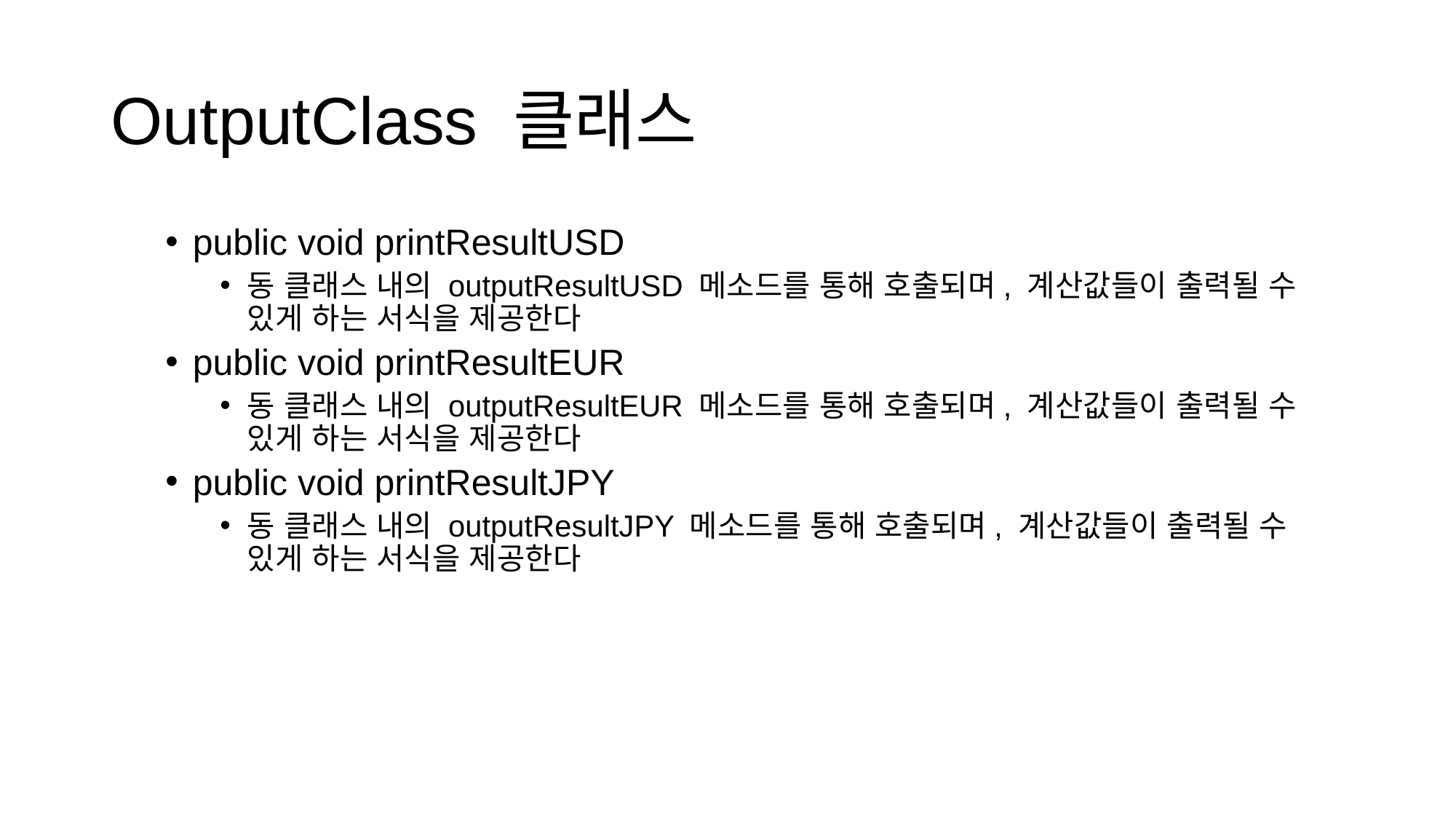

# OutputClass 클래스
public void printResultUSD
동 클래스 내의 outputResultUSD 메소드를 통해 호출되며, 계산값들이 출력될 수 있게 하는 서식을 제공한다
public void printResultEUR
동 클래스 내의 outputResultEUR 메소드를 통해 호출되며, 계산값들이 출력될 수 있게 하는 서식을 제공한다
public void printResultJPY
동 클래스 내의 outputResultJPY 메소드를 통해 호출되며, 계산값들이 출력될 수 있게 하는 서식을 제공한다